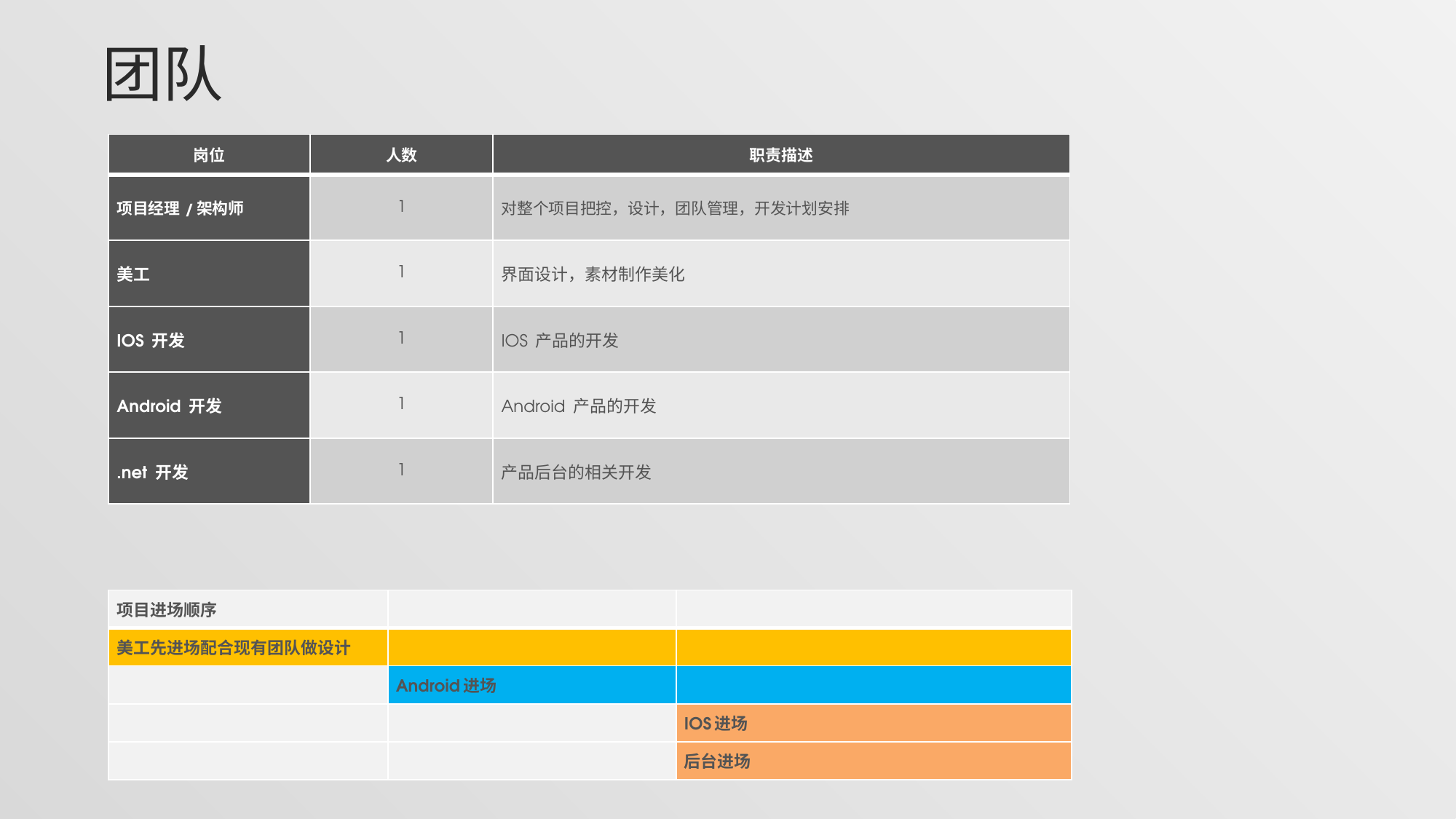

# 团队
| 岗位 | 人数 | 职责描述 |
| --- | --- | --- |
| 项目经理/架构师 | 1 | 对整个项目把控，设计，团队管理，开发计划安排 |
| 美工 | 1 | 界面设计，素材制作美化 |
| IOS 开发 | 1 | IOS 产品的开发 |
| Android 开发 | 1 | Android 产品的开发 |
| .net 开发 | 1 | 产品后台的相关开发 |
| 项目进场顺序 |  |  |
| --- | --- | --- |
| 美工先进场配合现有团队做设计 |  |  |
|  | Android进场 |  |
|  |  | IOS进场 |
|  |  | 后台进场 |